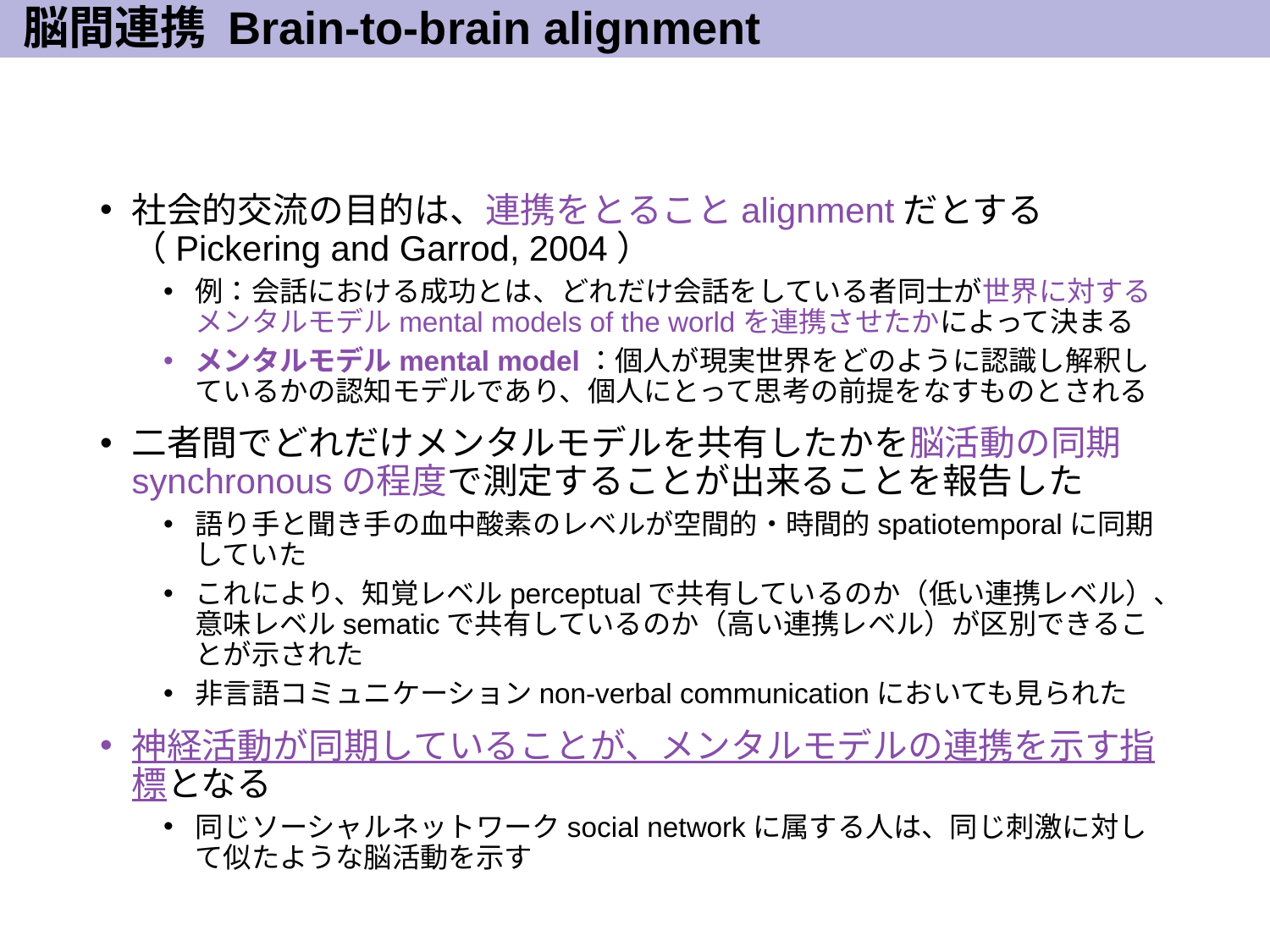

# 脳間連携 Brain-to-brain alignment
社会的交流の目的は、連携をとることalignmentだとする（Pickering and Garrod, 2004）
例：会話における成功とは、どれだけ会話をしている者同士が世界に対するメンタルモデルmental models of the worldを連携させたかによって決まる
メンタルモデルmental model：個人が現実世界をどのように認識し解釈しているかの認知モデルであり、個人にとって思考の前提をなすものとされる
二者間でどれだけメンタルモデルを共有したかを脳活動の同期synchronousの程度で測定することが出来ることを報告した
語り手と聞き手の血中酸素のレベルが空間的・時間的spatiotemporalに同期していた
これにより、知覚レベルperceptualで共有しているのか（低い連携レベル）、意味レベルsematicで共有しているのか（高い連携レベル）が区別できることが示された
非言語コミュニケーションnon-verbal communicationにおいても見られた
神経活動が同期していることが、メンタルモデルの連携を示す指標となる
同じソーシャルネットワークsocial networkに属する人は、同じ刺激に対して似たような脳活動を示す